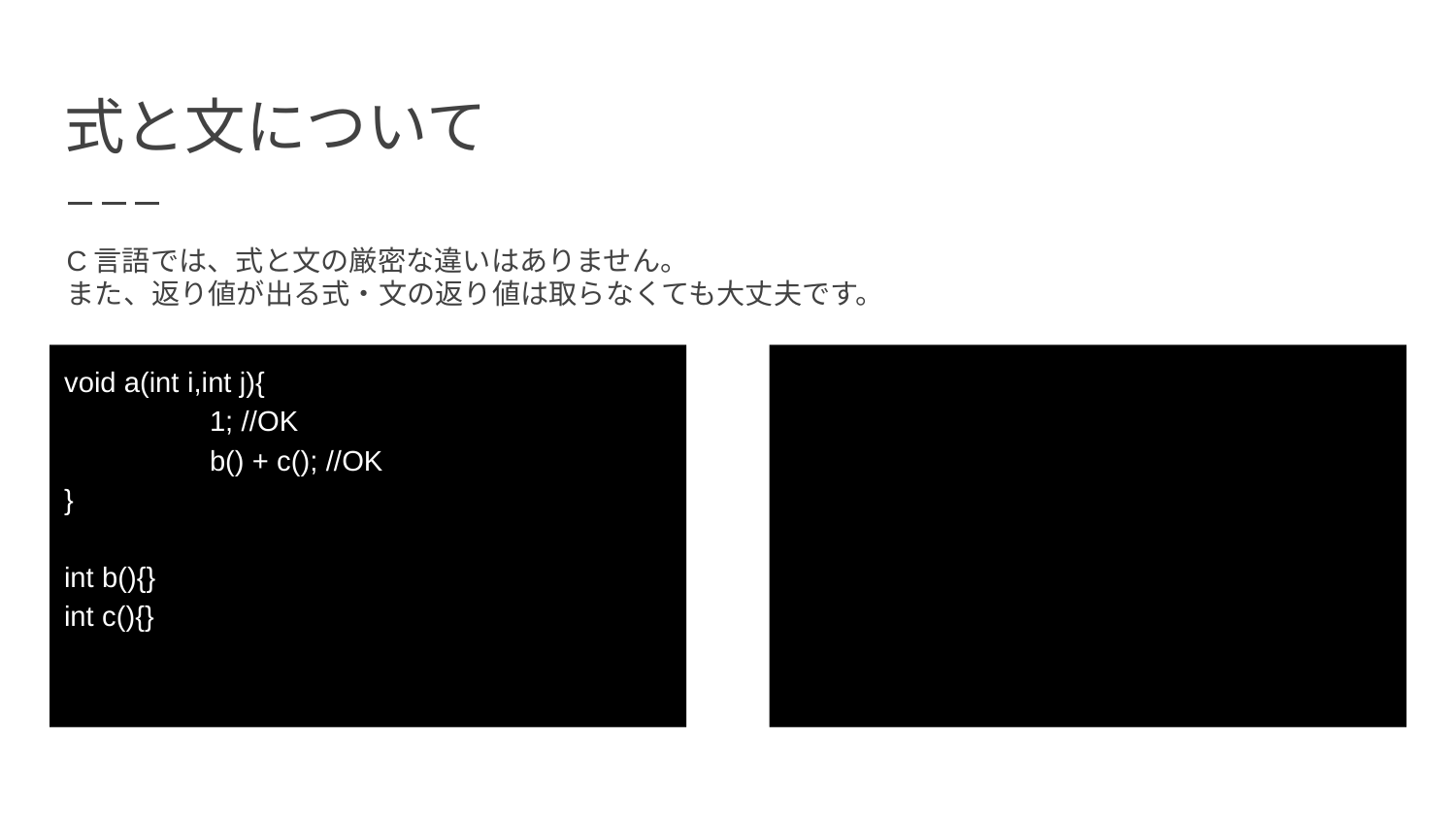

# 式と文について
C言語では、式と文の厳密な違いはありません。
また、返り値が出る式・文の返り値は取らなくても大丈夫です。
void a(int i,int j){
	1; //OK
	b() + c(); //OK
}

int b(){}
int c(){}